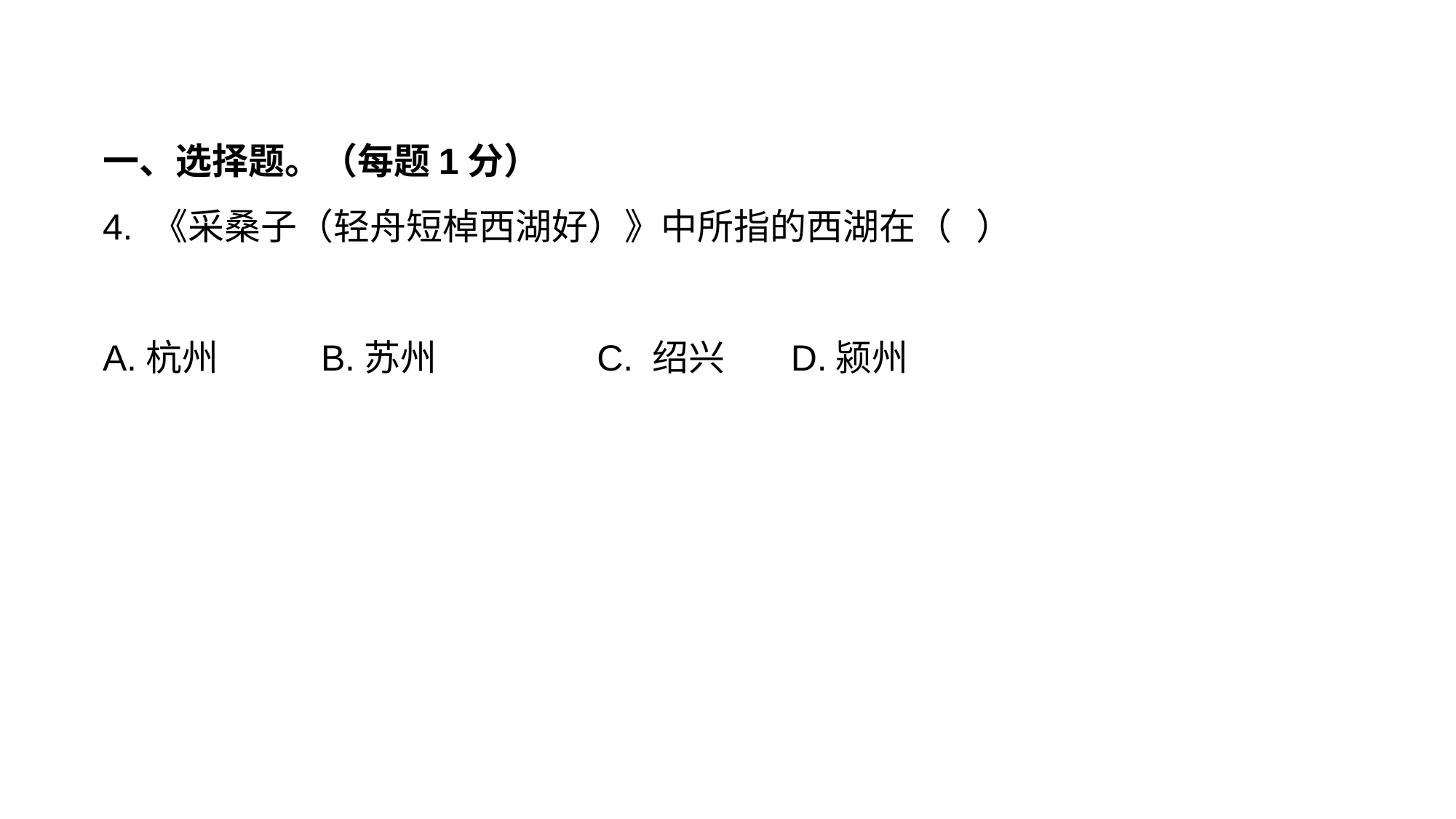

一、选择题。（每题1分）
4. 《采桑子（轻舟短棹西湖好）》中所指的西湖在（	）

A.杭州 	B.苏州	      C. 绍兴	   D.颍州